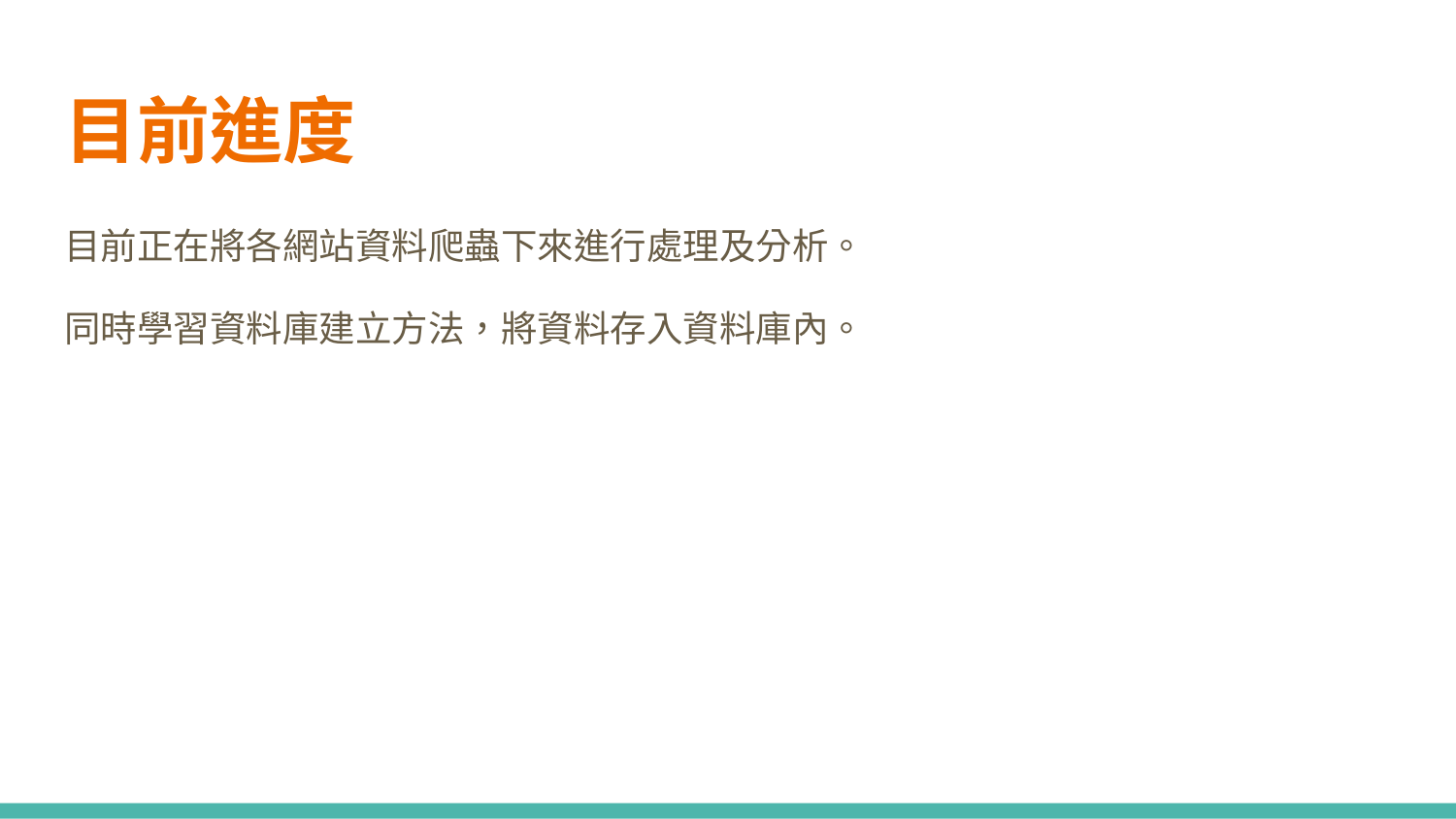

# 目前進度
目前正在將各網站資料爬蟲下來進行處理及分析。
同時學習資料庫建立方法，將資料存入資料庫內。